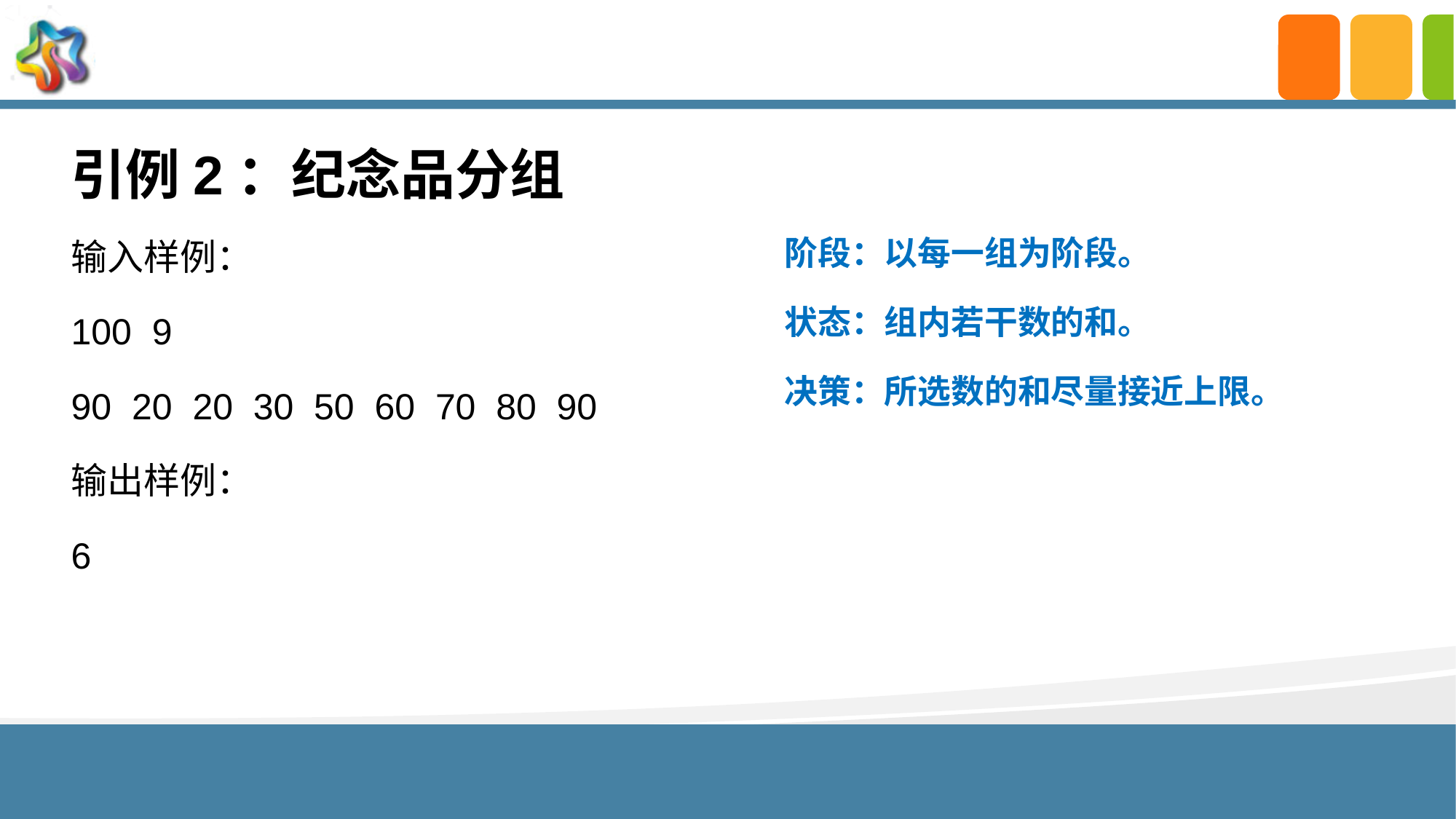

引例2：纪念品分组
输入样例：
100  9
90  20  20  30  50  60  70  80  90
输出样例：
6
阶段：以每一组为阶段。
状态：组内若干数的和。
决策：所选数的和尽量接近上限。